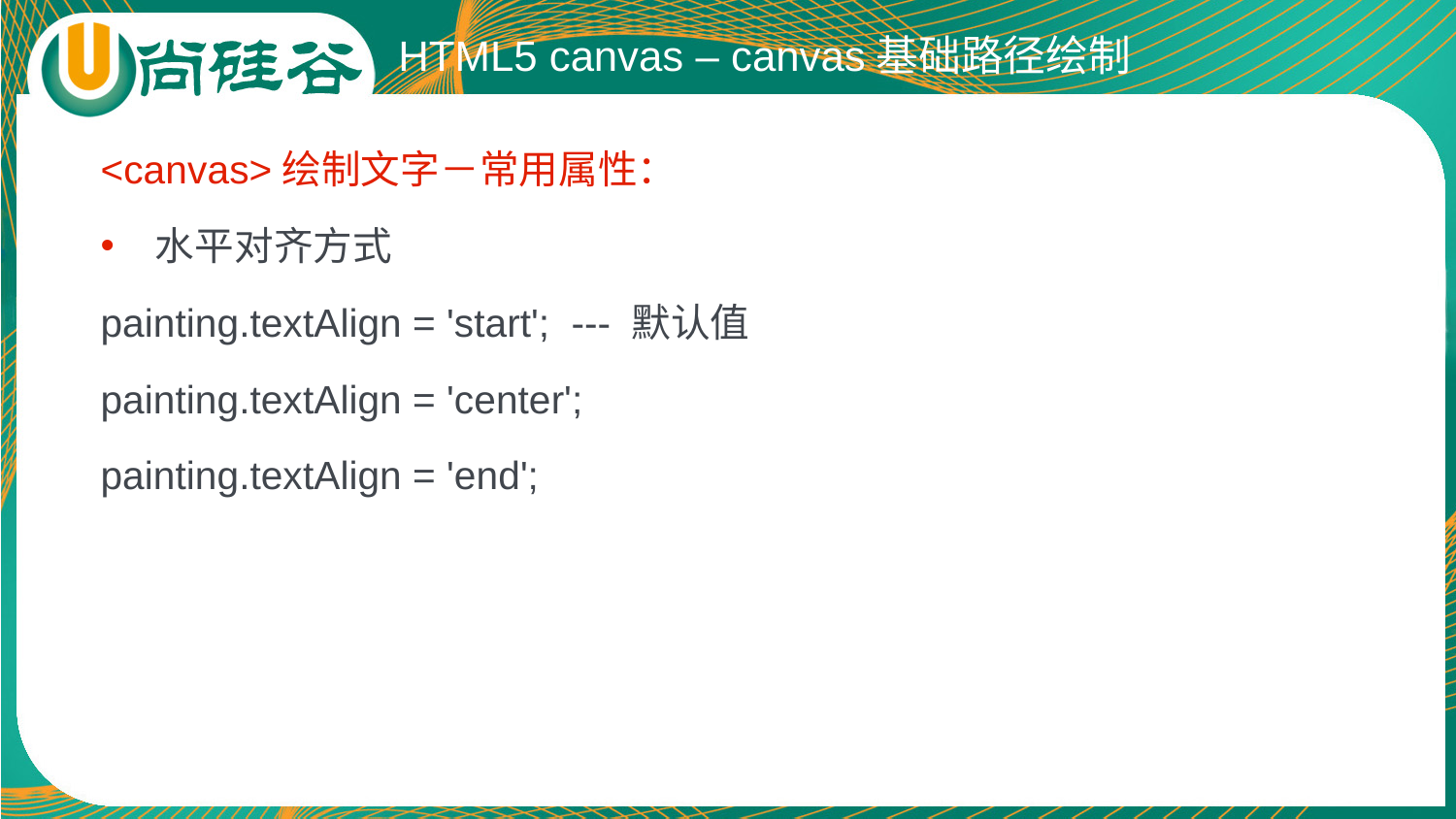

# HTML5 canvas – canvas基础路径绘制
<canvas>绘制文字－常用属性：
水平对齐方式
painting.textAlign = 'start';  --- 默认值
painting.textAlign = 'center';
painting.textAlign = 'end';